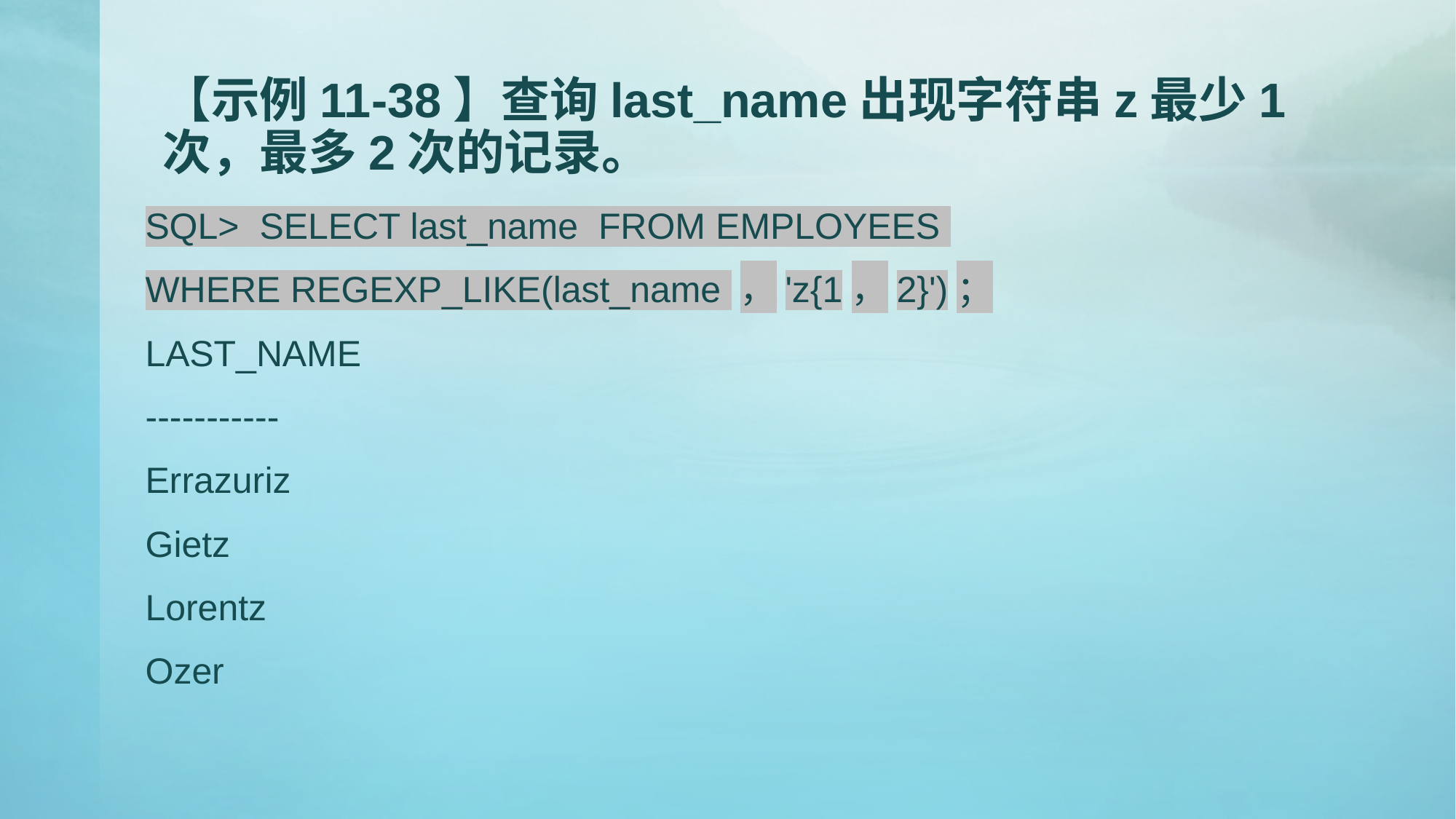

# 【示例11-38】查询last_name出现字符串z最少1次，最多2次的记录。
SQL>  SELECT last_name  FROM EMPLOYEES
WHERE REGEXP_LIKE(last_name ，'z{1，2}')；
LAST_NAME
-----------
Errazuriz
Gietz
Lorentz
Ozer